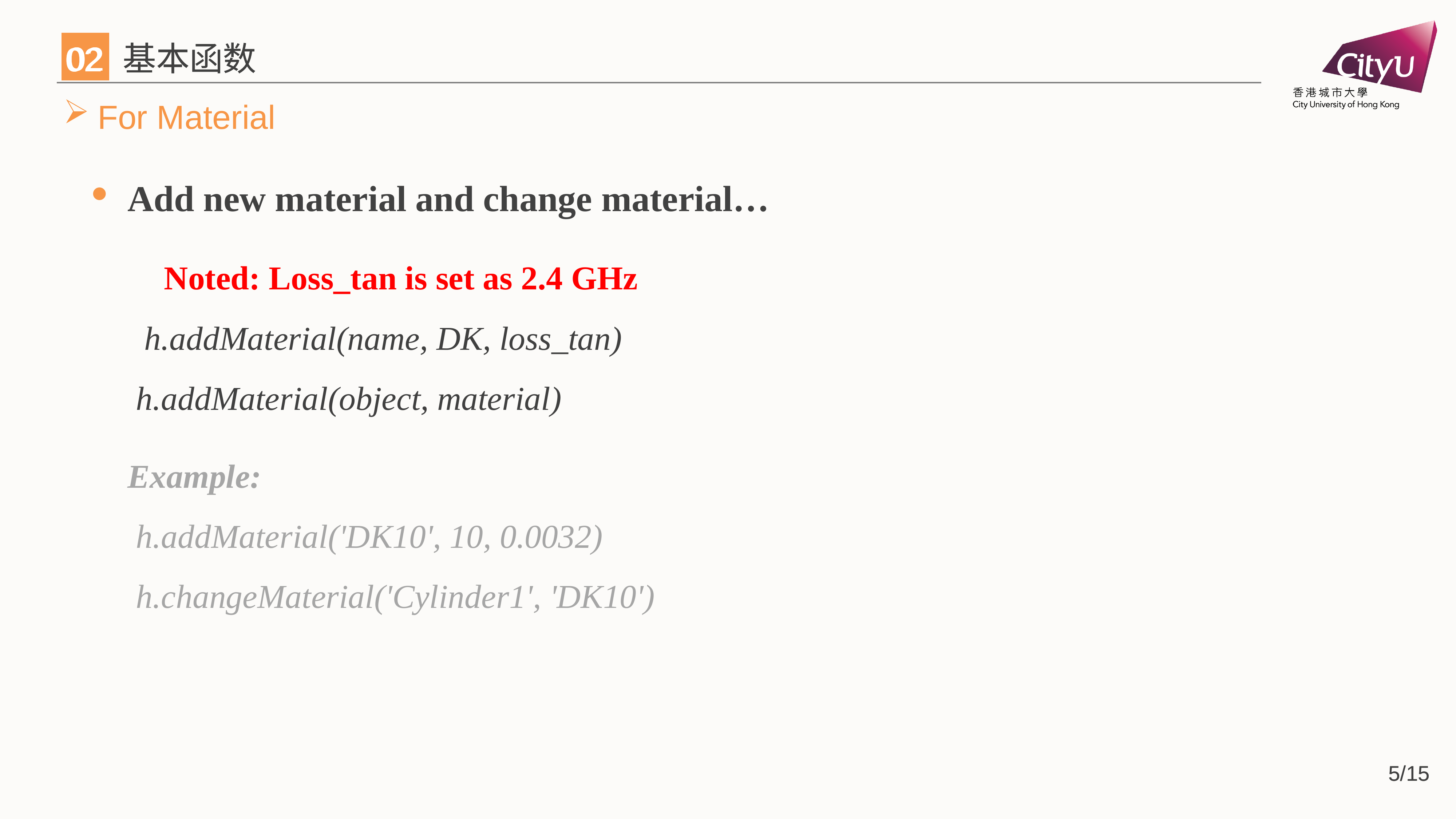

# 基本函数
基本函数
02
02
02
02
For Material
Add new material and change material…
Noted: Loss_tan is set as 2.4 GHz
  h.addMaterial(name, DK, loss_tan)
 h.addMaterial(object, material)
Example:
 h.addMaterial('DK10', 10, 0.0032)
 h.changeMaterial('Cylinder1', 'DK10')

5/15
5/15